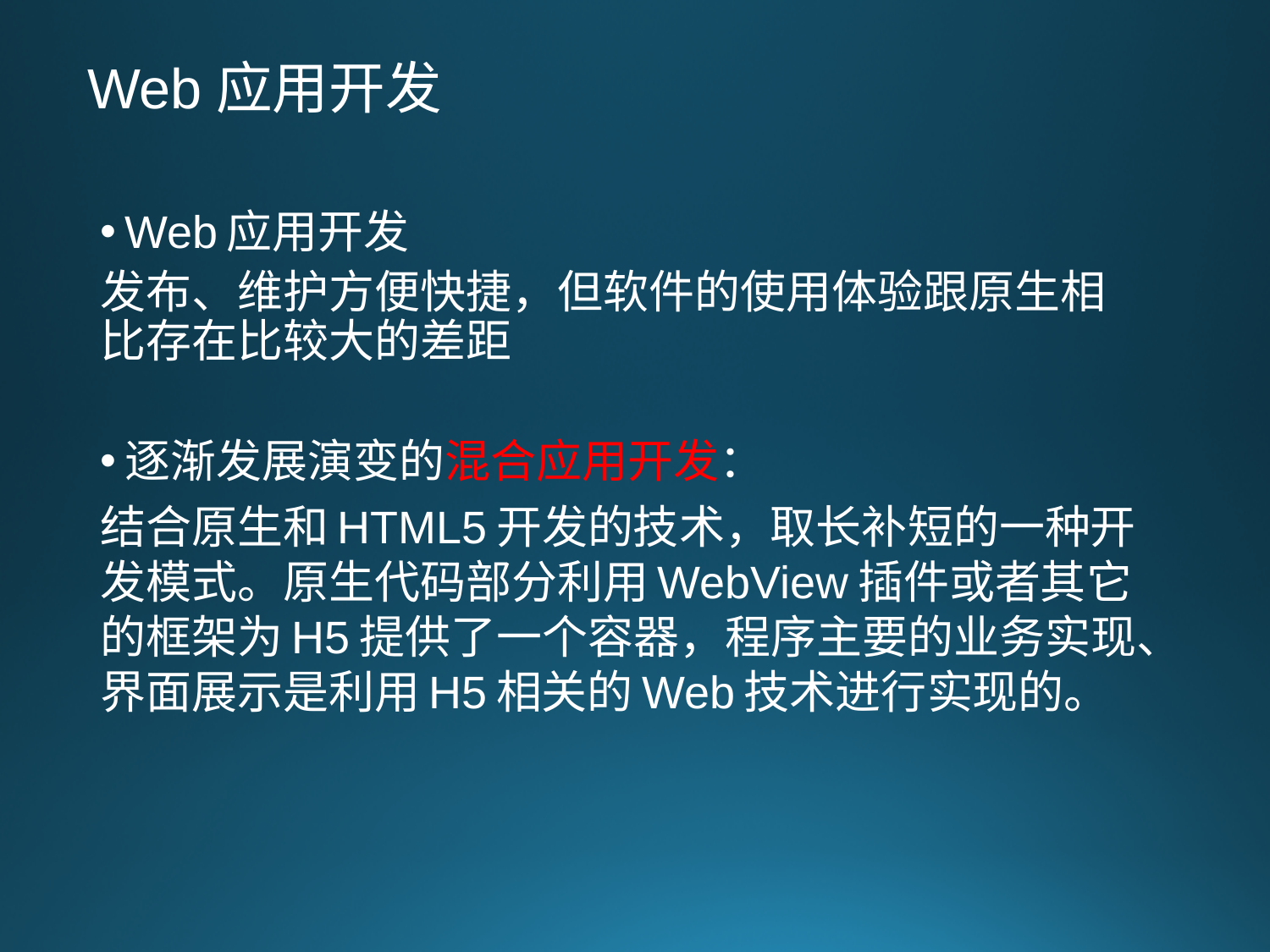

Web应用开发
#

Web应用开发
发布、维护方便快捷，但软件的使用体验跟原生相比存在比较大的差距

逐渐发展演变的混合应用开发：
结合原生和HTML5开发的技术，取长补短的一种开发模式。原生代码部分利用WebView插件或者其它的框架为H5提供了一个容器，程序主要的业务实现、界面展示是利用H5相关的Web技术进行实现的。